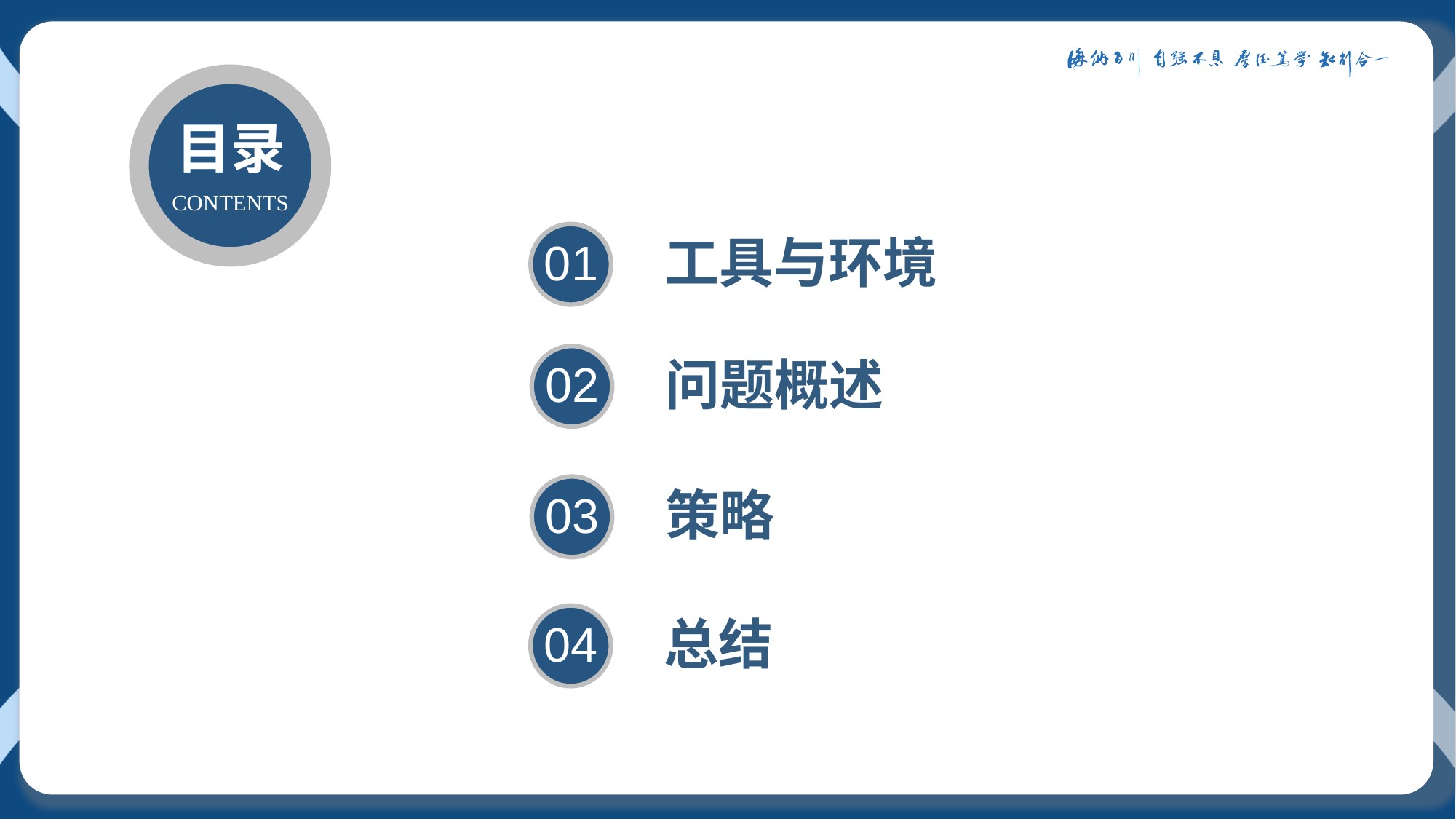

目录
CONTENTS
工具与环境

01
问题概述

02
策略

03
总结

04